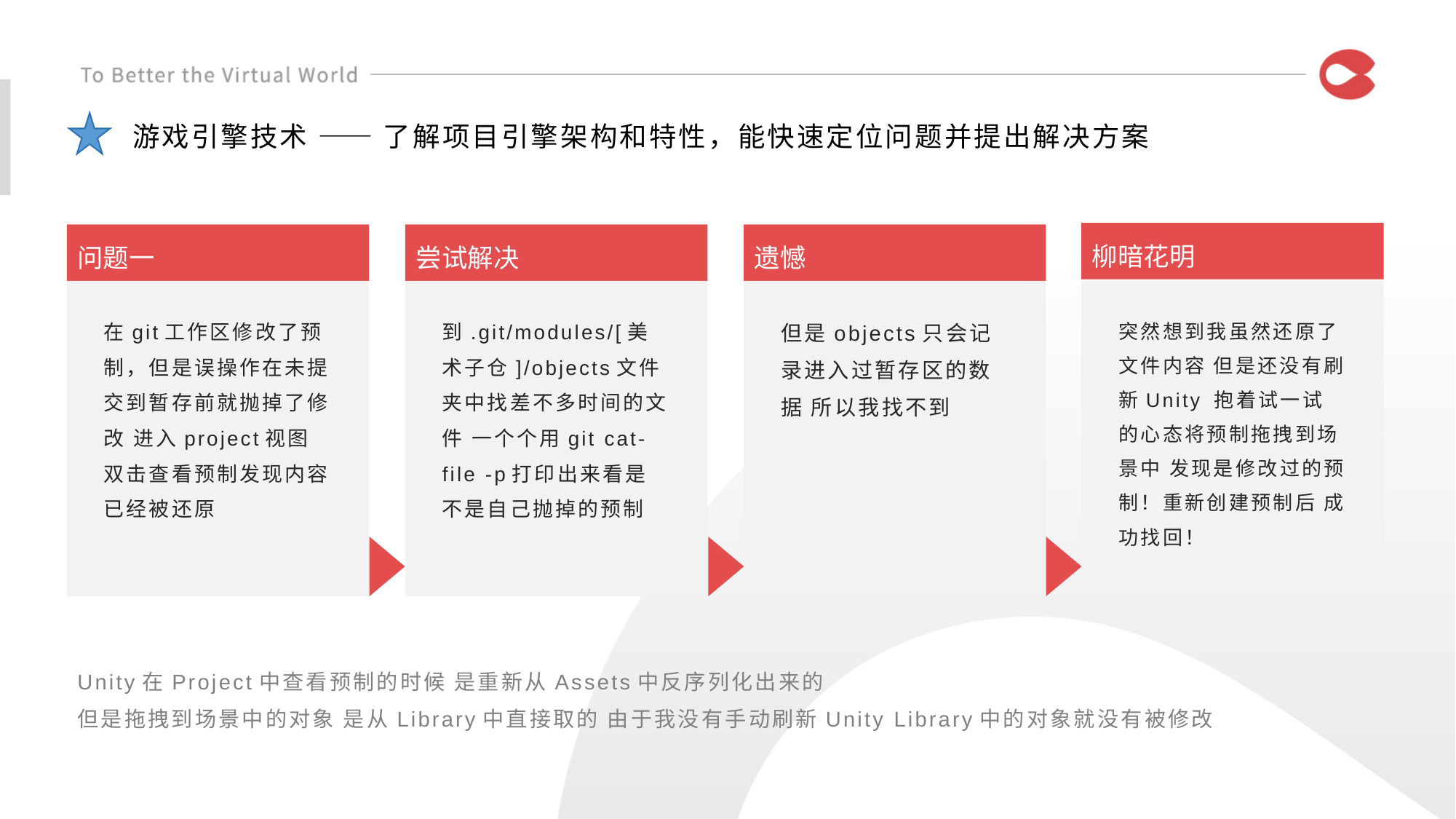

游戏引擎技术 —— 了解项目引擎架构和特性，能快速定位问题并提出解决方案
柳暗花明
问题一
尝试解决
遗憾

突然想到我虽然还原了文件内容 但是还没有刷新Unity 抱着试一试的心态将预制拖拽到场景中 发现是修改过的预制！重新创建预制后 成功找回！
在git工作区修改了预制，但是误操作在未提交到暂存前就抛掉了修改 进入project视图双击查看预制发现内容已经被还原
到.git/modules/[美术子仓]/objects文件夹中找差不多时间的文件 一个个用git cat-file -p打印出来看是不是自己抛掉的预制
但是objects只会记录进入过暂存区的数据 所以我找不到

Unity在Project中查看预制的时候 是重新从Assets中反序列化出来的
但是拖拽到场景中的对象 是从Library中直接取的 由于我没有手动刷新Unity Library中的对象就没有被修改